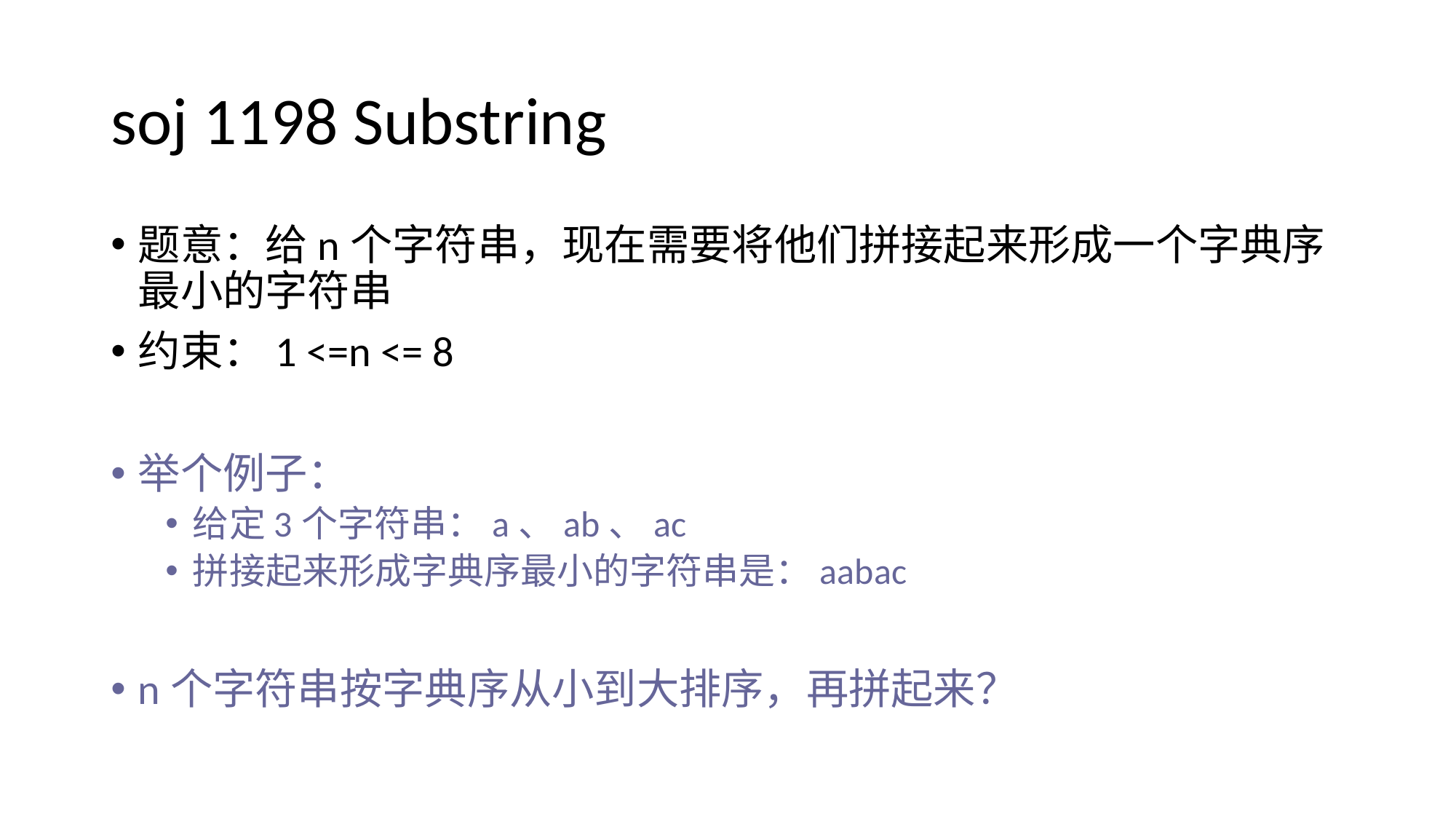

# soj 1198 Substring
题意：给n个字符串，现在需要将他们拼接起来形成一个字典序最小的字符串
约束：1 <=n <= 8

举个例子：
给定3个字符串：a、ab、ac
拼接起来形成字典序最小的字符串是：aabac

n个字符串按字典序从小到大排序，再拼起来？